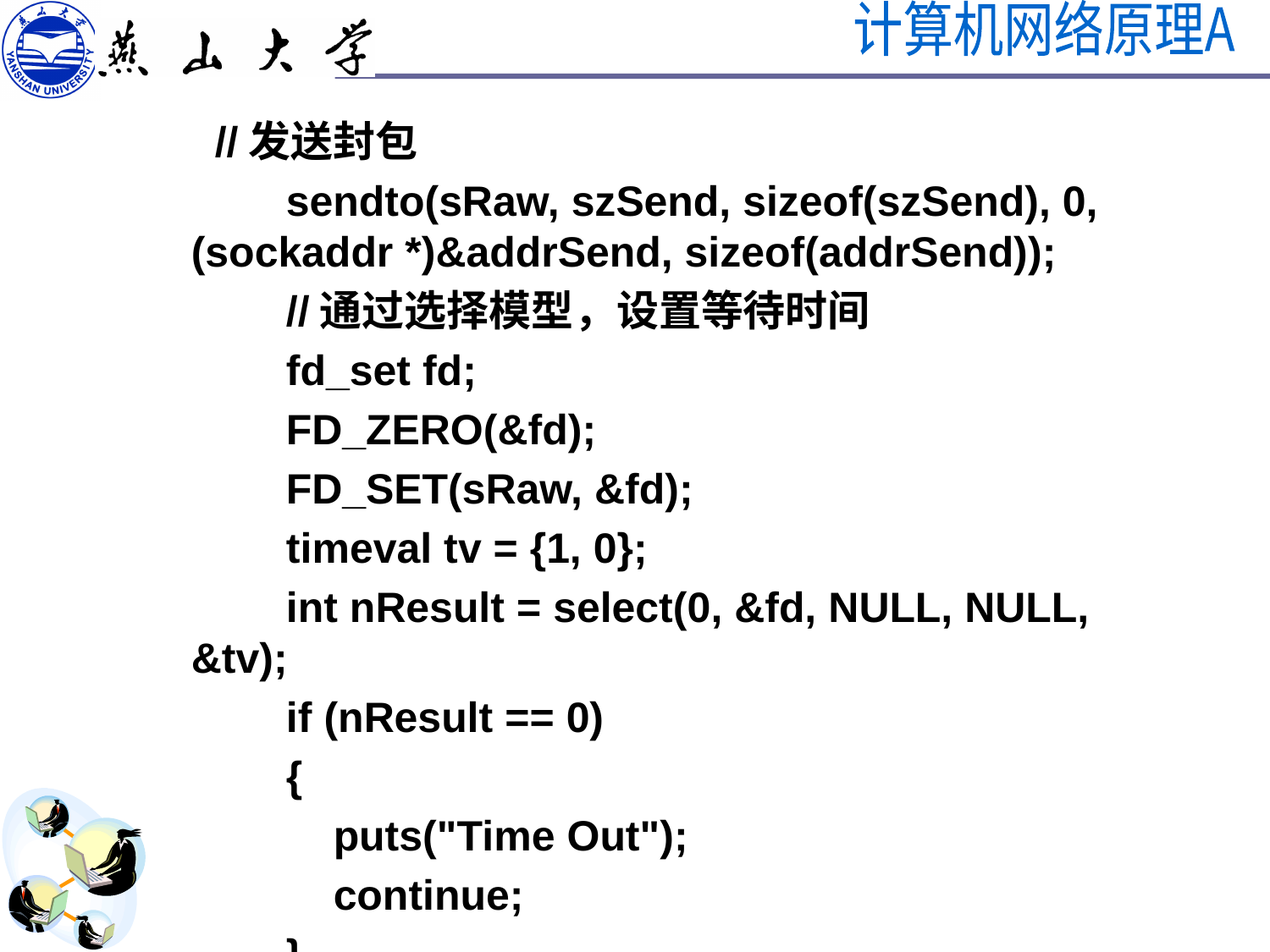

//发送封包
        sendto(sRaw, szSend, sizeof(szSend), 0, (sockaddr *)&addrSend, sizeof(addrSend));
        //通过选择模型，设置等待时间
        fd_set fd;
        FD_ZERO(&fd);
        FD_SET(sRaw, &fd);
        timeval tv = {1, 0};
        int nResult = select(0, &fd, NULL, NULL, &tv);
        if (nResult == 0)
        {
            puts("Time Out");
            continue;
        }